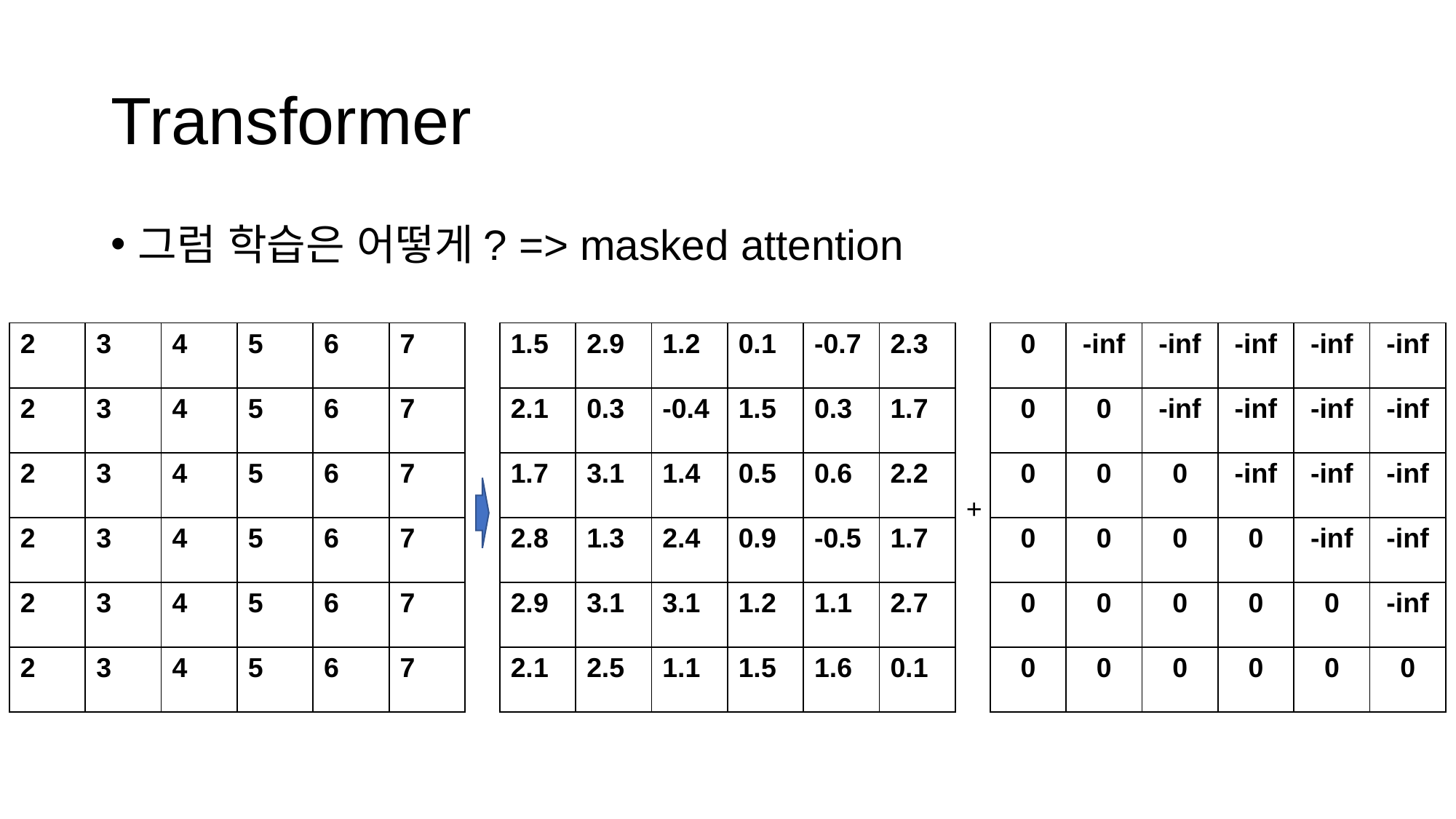

# Transformer
그럼 학습은 어떻게? => masked attention
| 2 | 3 | 4 | 5 | 6 | 7 |
| --- | --- | --- | --- | --- | --- |
| 2 | 3 | 4 | 5 | 6 | 7 |
| 2 | 3 | 4 | 5 | 6 | 7 |
| 2 | 3 | 4 | 5 | 6 | 7 |
| 2 | 3 | 4 | 5 | 6 | 7 |
| 2 | 3 | 4 | 5 | 6 | 7 |
| 1.5 | 2.9 | 1.2 | 0.1 | -0.7 | 2.3 |
| --- | --- | --- | --- | --- | --- |
| 2.1 | 0.3 | -0.4 | 1.5 | 0.3 | 1.7 |
| 1.7 | 3.1 | 1.4 | 0.5 | 0.6 | 2.2 |
| 2.8 | 1.3 | 2.4 | 0.9 | -0.5 | 1.7 |
| 2.9 | 3.1 | 3.1 | 1.2 | 1.1 | 2.7 |
| 2.1 | 2.5 | 1.1 | 1.5 | 1.6 | 0.1 |
| 0 | -inf | -inf | -inf | -inf | -inf |
| --- | --- | --- | --- | --- | --- |
| 0 | 0 | -inf | -inf | -inf | -inf |
| 0 | 0 | 0 | -inf | -inf | -inf |
| 0 | 0 | 0 | 0 | -inf | -inf |
| 0 | 0 | 0 | 0 | 0 | -inf |
| 0 | 0 | 0 | 0 | 0 | 0 |

+